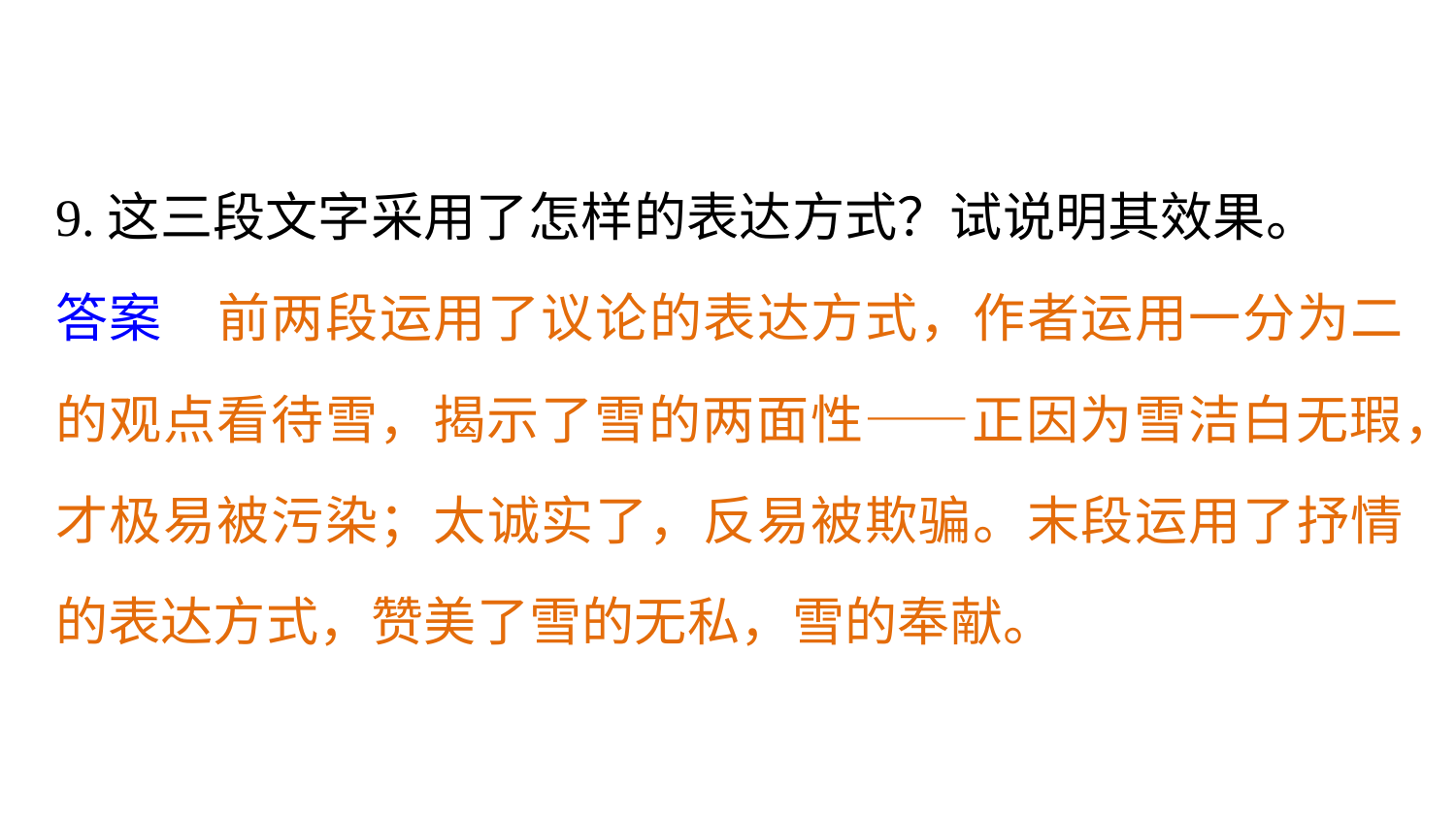

9.这三段文字采用了怎样的表达方式？试说明其效果。
答案　前两段运用了议论的表达方式，作者运用一分为二的观点看待雪，揭示了雪的两面性——正因为雪洁白无瑕，才极易被污染；太诚实了，反易被欺骗。末段运用了抒情的表达方式，赞美了雪的无私，雪的奉献。